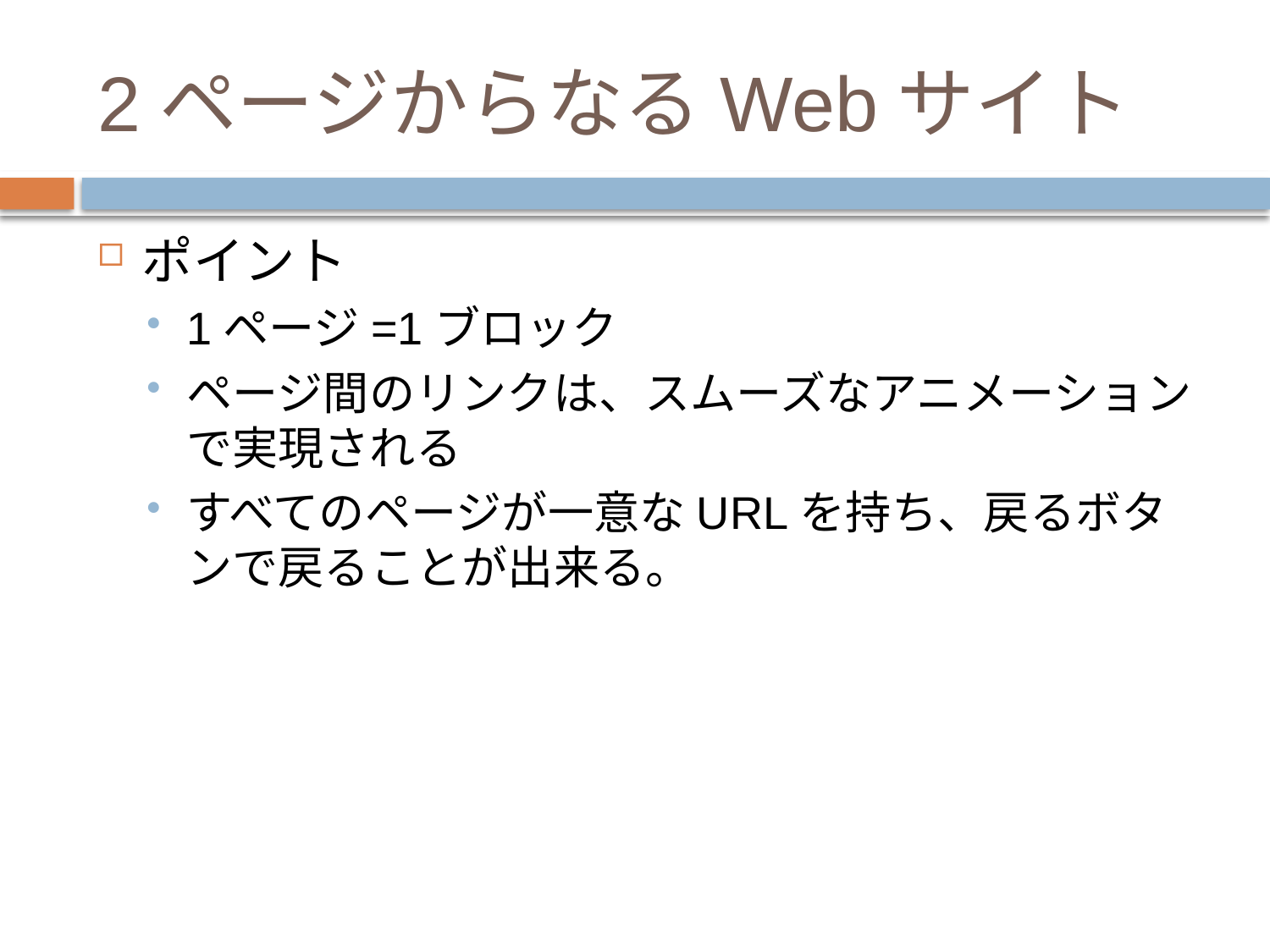

# 2ページからなるWebサイト
ポイント
1ページ=1ブロック
ページ間のリンクは、スムーズなアニメーションで実現される
すべてのページが一意なURLを持ち、戻るボタンで戻ることが出来る。